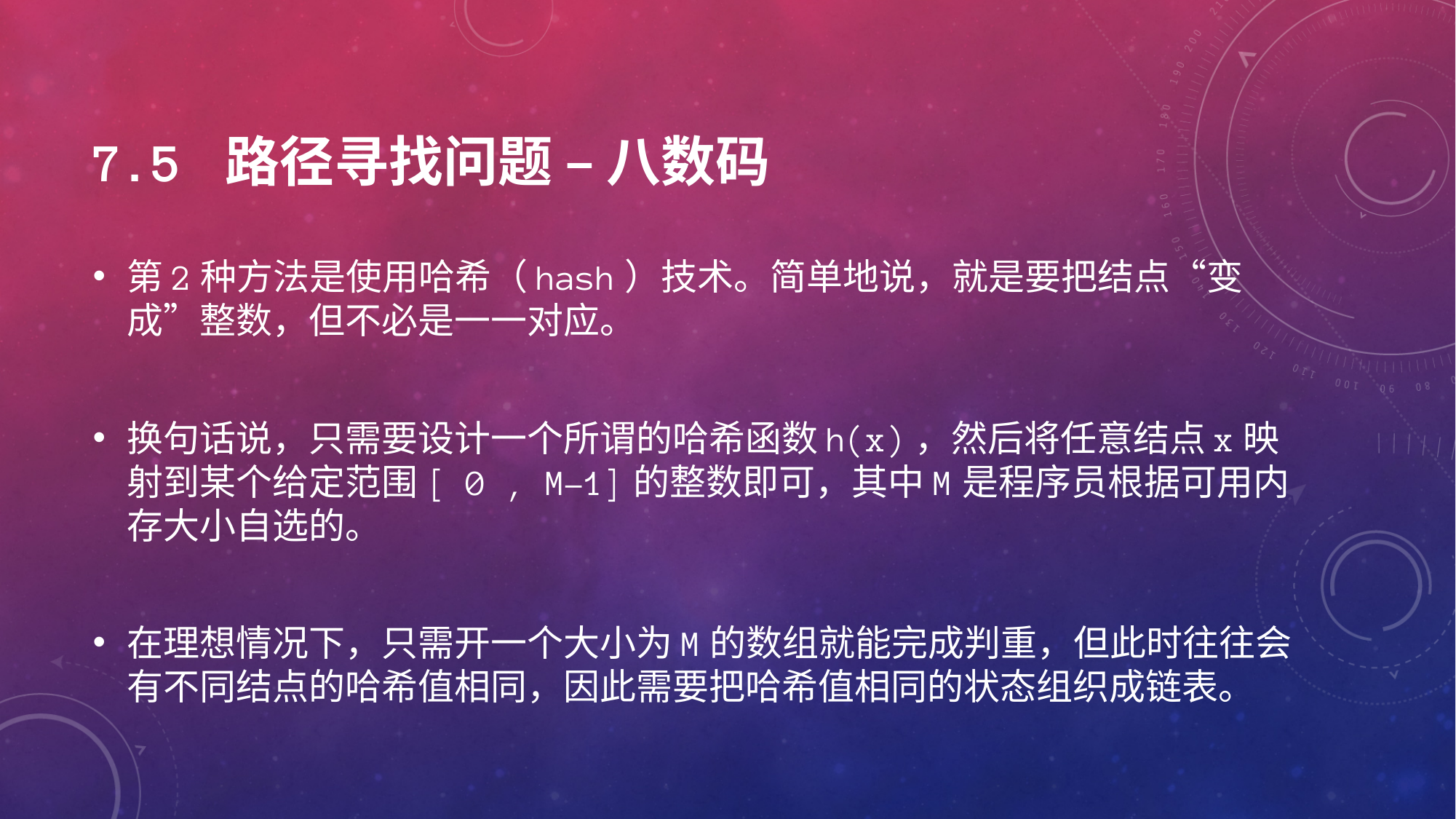

# 7.5 路径寻找问题 – 八数码
第2种方法是使用哈希（hash）技术。简单地说，就是要把结点“变成”整数，但不必是一一对应。

换句话说，只需要设计一个所谓的哈希函数h(x)，然后将任意结点x映射到某个给定范围[ 0 , M-1]的整数即可，其中M是程序员根据可用内存大小自选的。

在理想情况下，只需开一个大小为M的数组就能完成判重，但此时往往会有不同结点的哈希值相同，因此需要把哈希值相同的状态组织成链表。